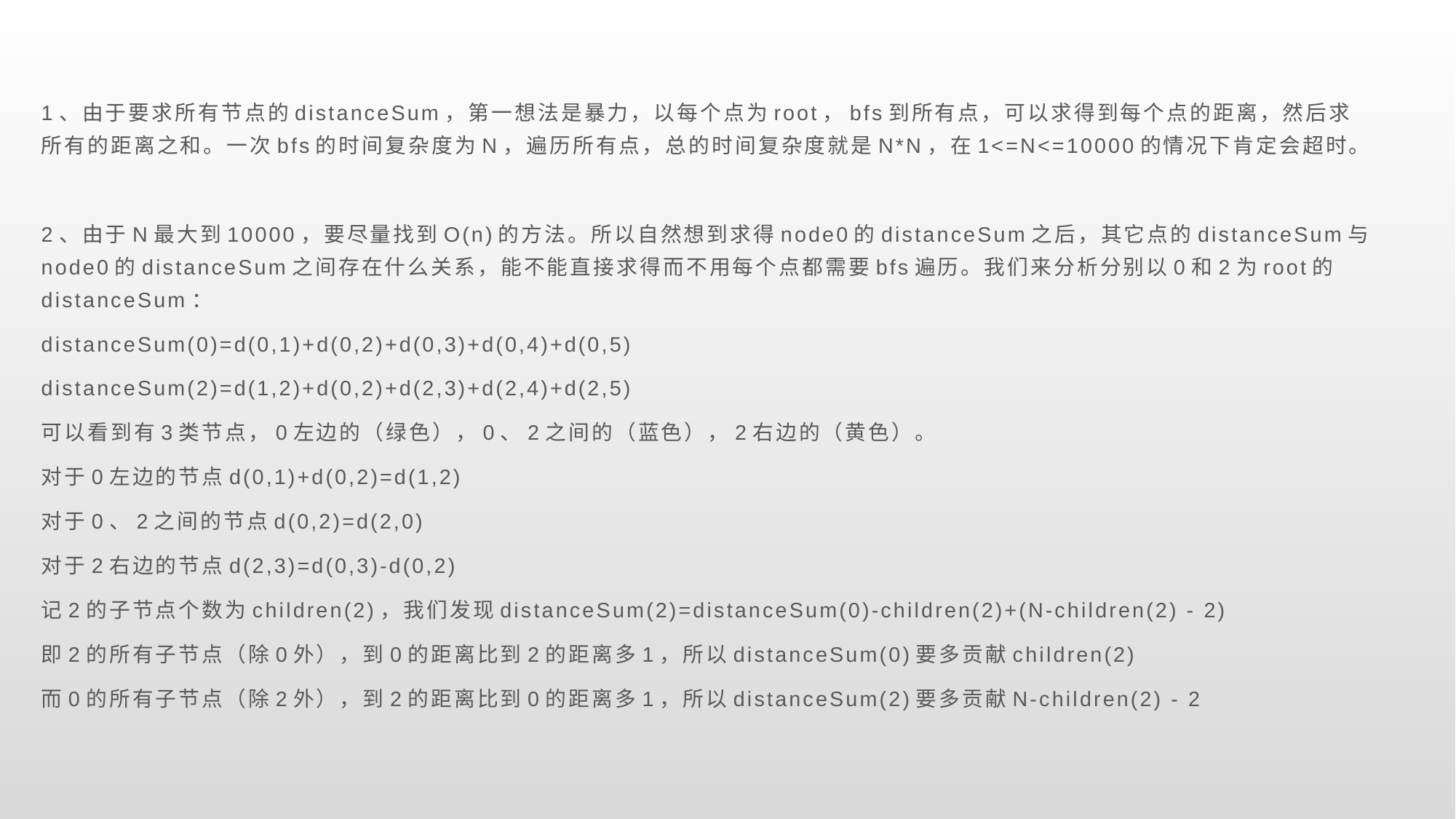

1、由于要求所有节点的distanceSum，第一想法是暴力，以每个点为root，bfs到所有点，可以求得到每个点的距离，然后求所有的距离之和。一次bfs的时间复杂度为N，遍历所有点，总的时间复杂度就是N*N，在1<=N<=10000的情况下肯定会超时。

2、由于N最大到10000，要尽量找到O(n)的方法。所以自然想到求得node0的distanceSum之后，其它点的distanceSum与node0的distanceSum之间存在什么关系，能不能直接求得而不用每个点都需要bfs遍历。我们来分析分别以0和2为root的distanceSum：
distanceSum(0)=d(0,1)+d(0,2)+d(0,3)+d(0,4)+d(0,5)
distanceSum(2)=d(1,2)+d(0,2)+d(2,3)+d(2,4)+d(2,5)
可以看到有3类节点，0左边的（绿色），0、2之间的（蓝色），2右边的（黄色）。
对于0左边的节点d(0,1)+d(0,2)=d(1,2)
对于0、2之间的节点d(0,2)=d(2,0)
对于2右边的节点d(2,3)=d(0,3)-d(0,2)
记2的子节点个数为children(2)，我们发现distanceSum(2)=distanceSum(0)-children(2)+(N-children(2) - 2)
即2的所有子节点（除0外），到0的距离比到2的距离多1，所以distanceSum(0)要多贡献children(2)
而0的所有子节点（除2外），到2的距离比到0的距离多1，所以distanceSum(2)要多贡献N-children(2) - 2